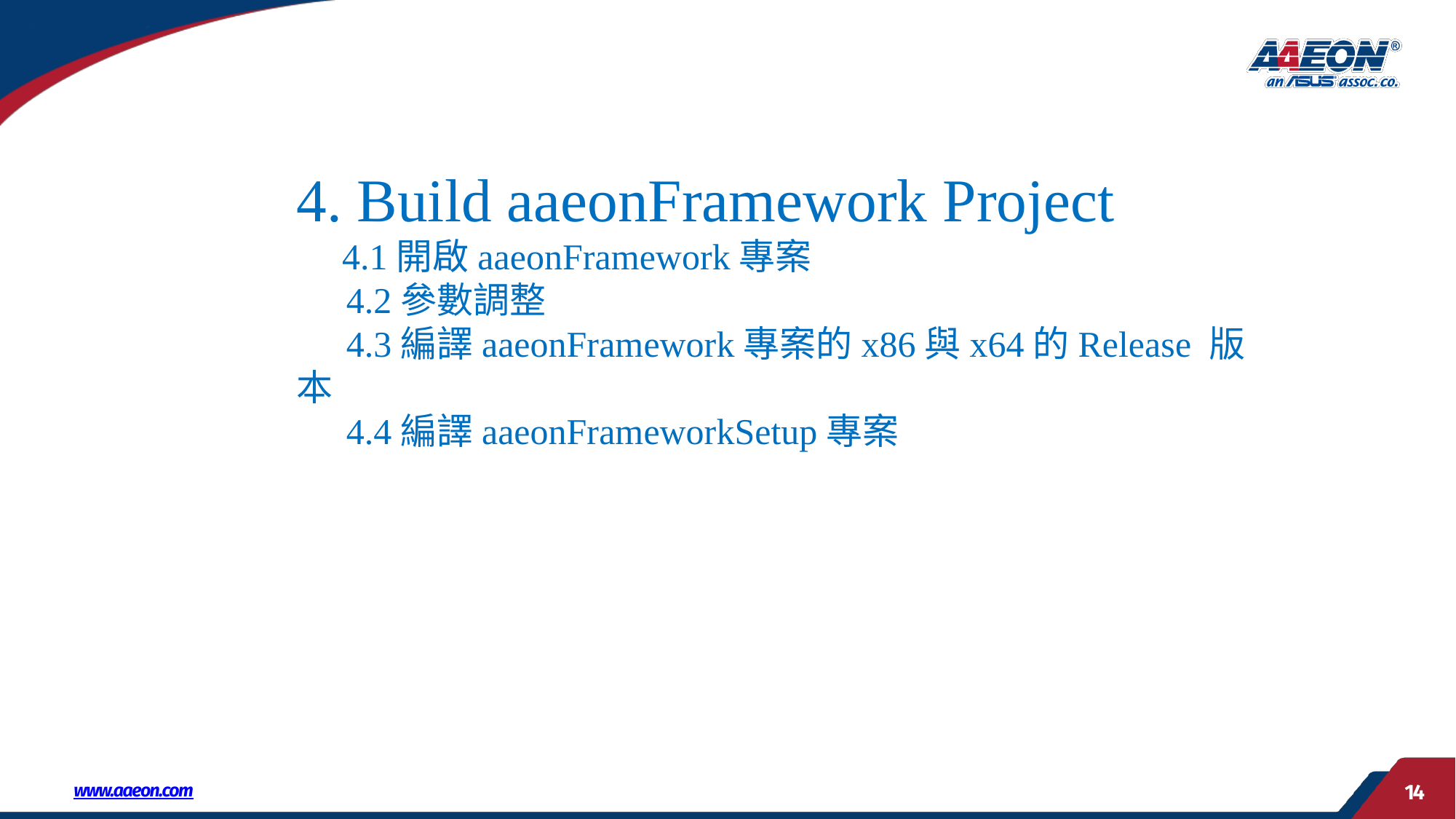

# 4. Build aaeonFramework Project 4.1開啟aaeonFramework專案 4.2參數調整 4.3編譯aaeonFramework專案的x86與x64的Release 版本 4.4編譯aaeonFrameworkSetup專案
www.aaeon.com
14